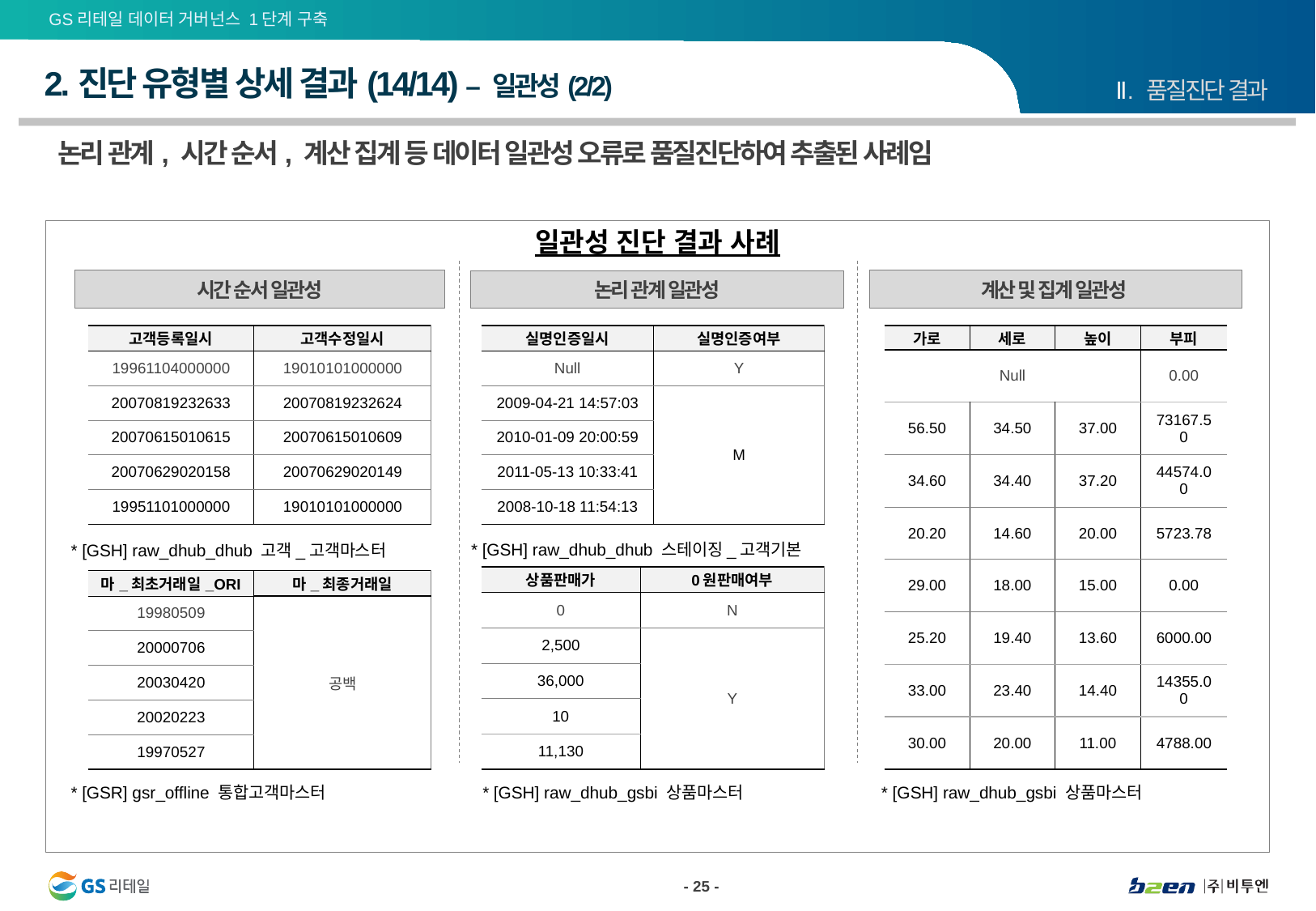

# 2.진단 유형별 상세 결과(14/14) – 일관성(2/2)
Ⅱ. 품질진단 결과
논리 관계, 시간 순서, 계산 집계 등 데이터 일관성 오류로 품질진단하여 추출된 사례임
일관성 진단 결과 사례
시간 순서 일관성
계산 및 집계 일관성
논리 관계 일관성
| 가로 | 세로 | 높이 | 부피 |
| --- | --- | --- | --- |
| Null |  |  | 0.00 |
| 56.50 | 34.50 | 37.00 | 73167.50 |
| 34.60 | 34.40 | 37.20 | 44574.00 |
| 20.20 | 14.60 | 20.00 | 5723.78 |
| 29.00 | 18.00 | 15.00 | 0.00 |
| 25.20 | 19.40 | 13.60 | 6000.00 |
| 33.00 | 23.40 | 14.40 | 14355.00 |
| 30.00 | 20.00 | 11.00 | 4788.00 |
| 고객등록일시 | 고객수정일시 |
| --- | --- |
| 19961104000000 | 19010101000000 |
| 20070819232633 | 20070819232624 |
| 20070615010615 | 20070615010609 |
| 20070629020158 | 20070629020149 |
| 19951101000000 | 19010101000000 |
| 실명인증일시 | 실명인증여부 |
| --- | --- |
| Null | Y |
| 2009-04-21 14:57:03 | M |
| 2010-01-09 20:00:59 |  |
| 2011-05-13 10:33:41 |  |
| 2008-10-18 11:54:13 |  |
* [GSH] raw_dhub_dhub 스테이징_고객기본
* [GSH] raw_dhub_dhub 고객_고객마스터
| 상품판매가 | 0원판매여부 |
| --- | --- |
| 0 | N |
| 2,500 | Y |
| 36,000 |  |
| 10 |  |
| 11,130 |  |
| 마\_최초거래일\_ORI | 마\_최종거래일 |
| --- | --- |
| 19980509 | 공백 |
| 20000706 |  |
| 20030420 |  |
| 20020223 |  |
| 19970527 |  |
* [GSR] gsr_offline 통합고객마스터
* [GSH] raw_dhub_gsbi 상품마스터
* [GSH] raw_dhub_gsbi 상품마스터